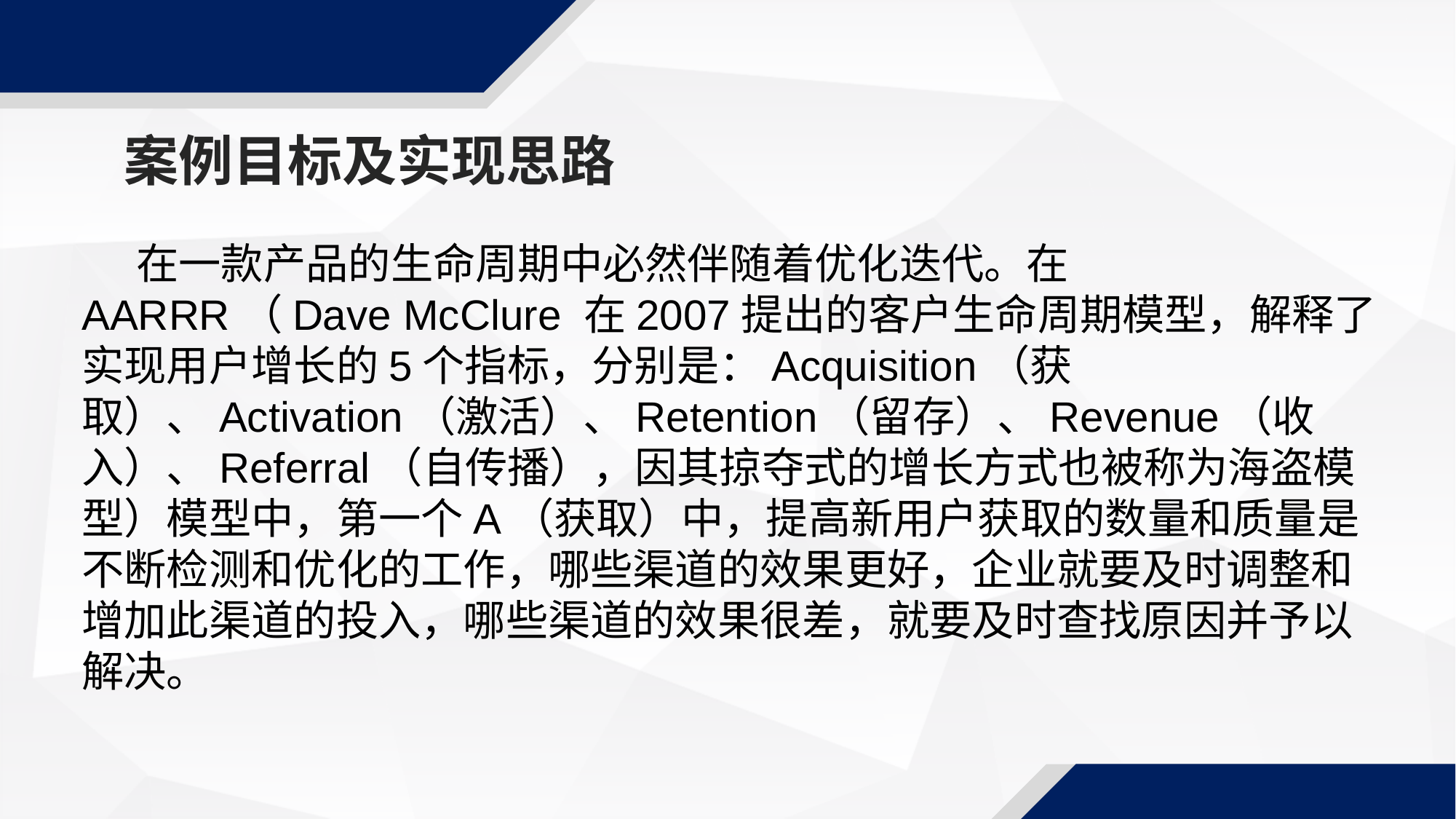

案例目标及实现思路
在一款产品的生命周期中必然伴随着优化迭代。在AARRR（Dave McClure 在2007提出的客户生命周期模型，解释了实现用户增长的5个指标，分别是：Acquisition（获取）、Activation（激活）、Retention（留存）、Revenue（收入）、Referral（自传播），因其掠夺式的增长方式也被称为海盗模型）模型中，第一个A（获取）中，提高新用户获取的数量和质量是不断检测和优化的工作，哪些渠道的效果更好，企业就要及时调整和增加此渠道的投入，哪些渠道的效果很差，就要及时查找原因并予以解决。